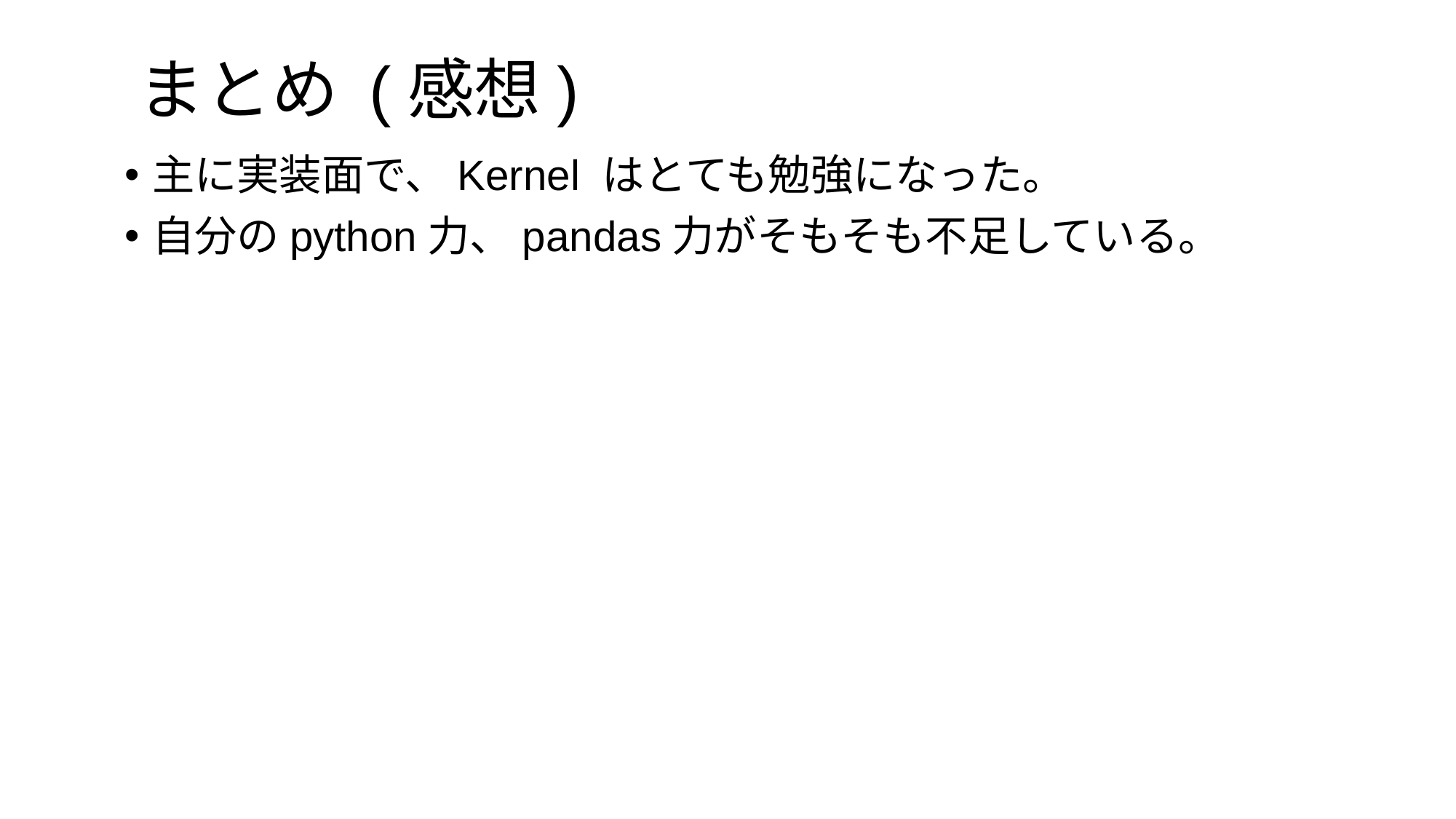

# まとめ (感想)
主に実装面で、Kernel はとても勉強になった。
自分のpython力、pandas力がそもそも不足している。